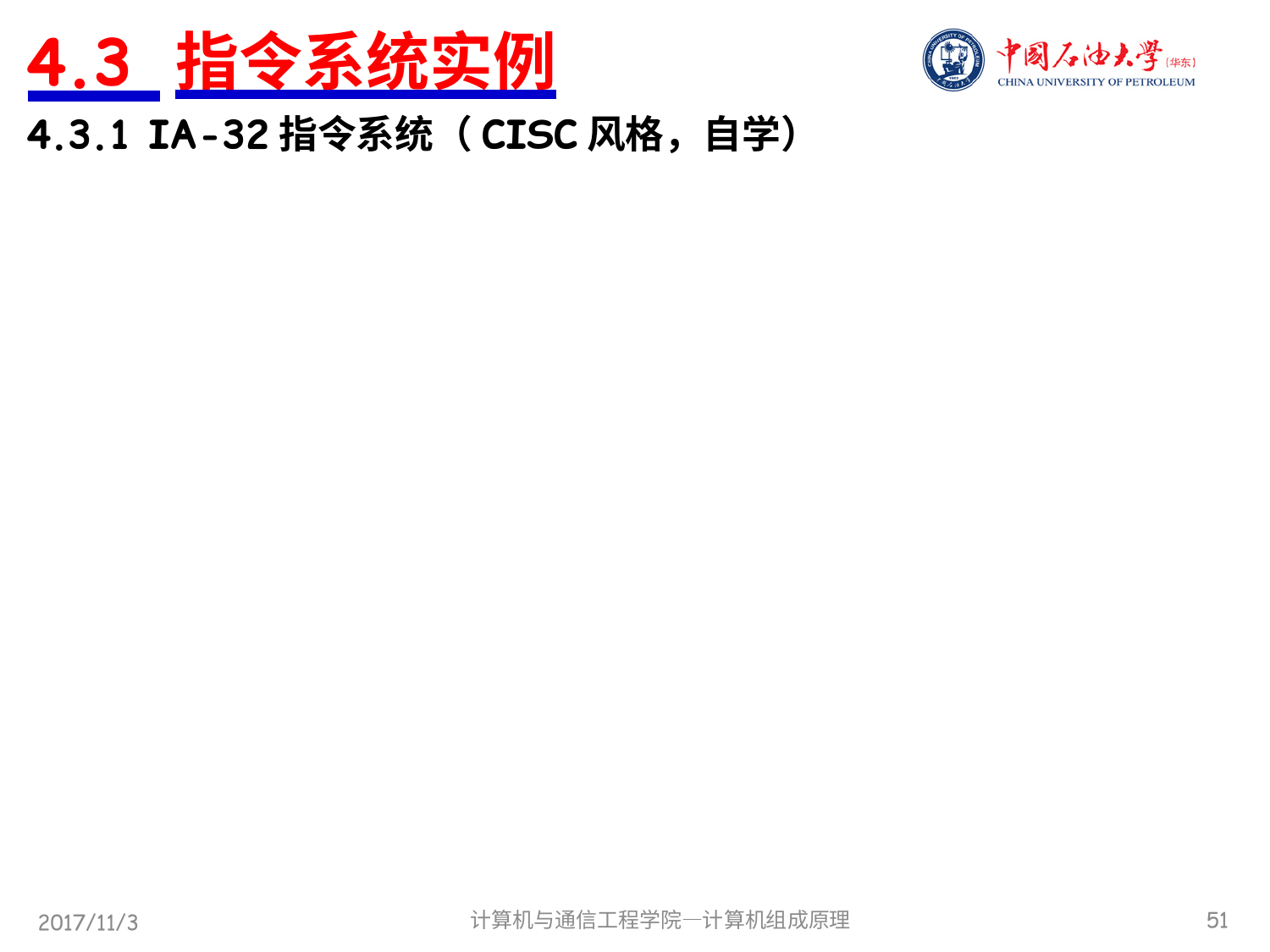

# 4.3 指令系统实例
4.3.1 IA-32指令系统（CISC风格，自学）
计算机与通信工程学院—计算机组成原理
51
2017/11/3